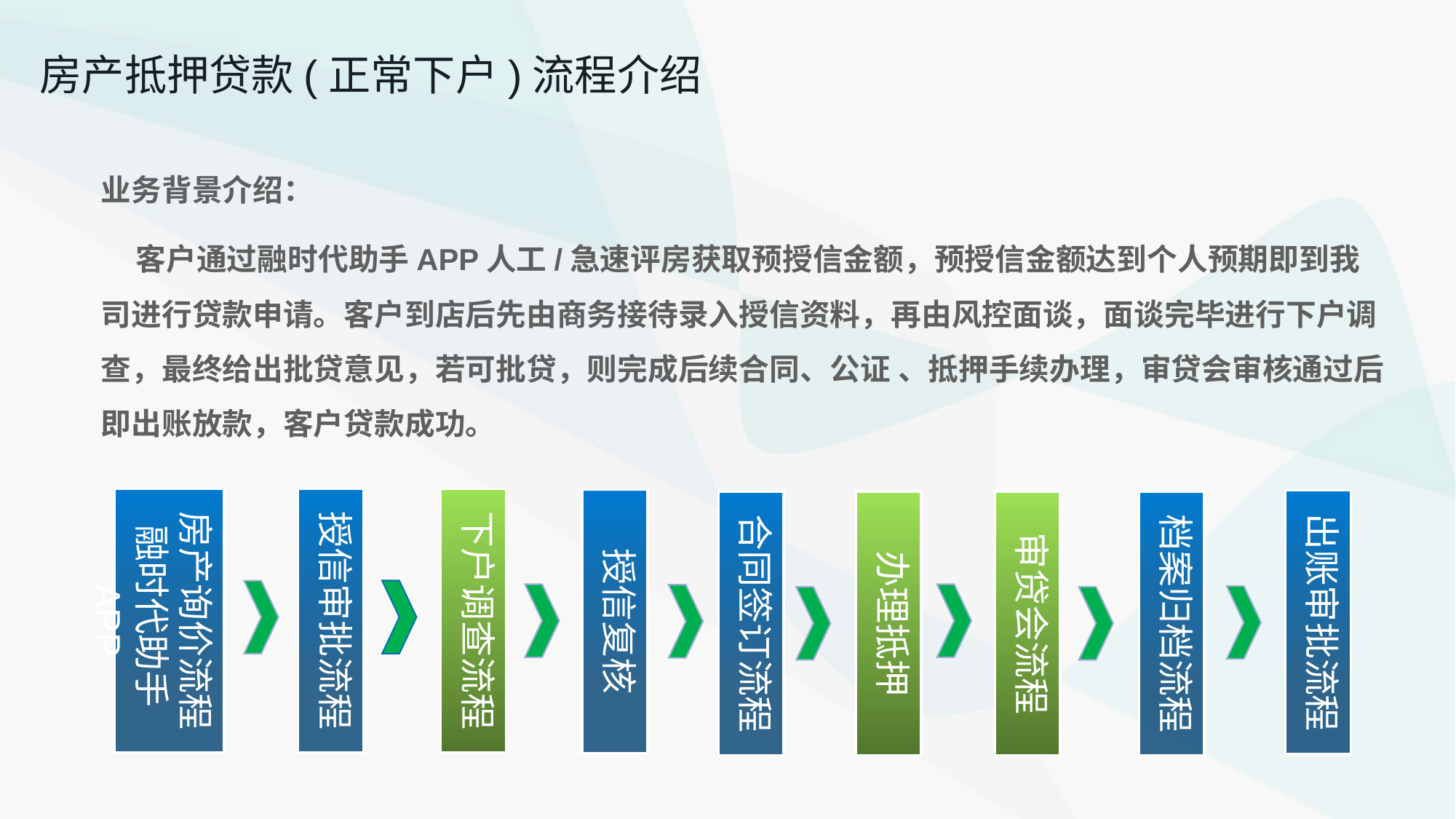

房产抵押贷款(正常下户)流程介绍
业务背景介绍：
    客户通过融时代助手APP人工/急速评房获取预授信金额，预授信金额达到个人预期即到我司进行贷款申请。客户到店后先由商务接待录入授信资料，再由风控面谈，面谈完毕进行下户调查，最终给出批贷意见，若可批贷，则完成后续合同、公证 、抵押手续办理，审贷会审核通过后即出账放款，客户贷款成功。

房产询价流程
融时代助手APP
授信审批流程
下户调查流程
授信复核
出账审批流程
合同签订流程
办理抵押
审贷会流程
档案归档流程